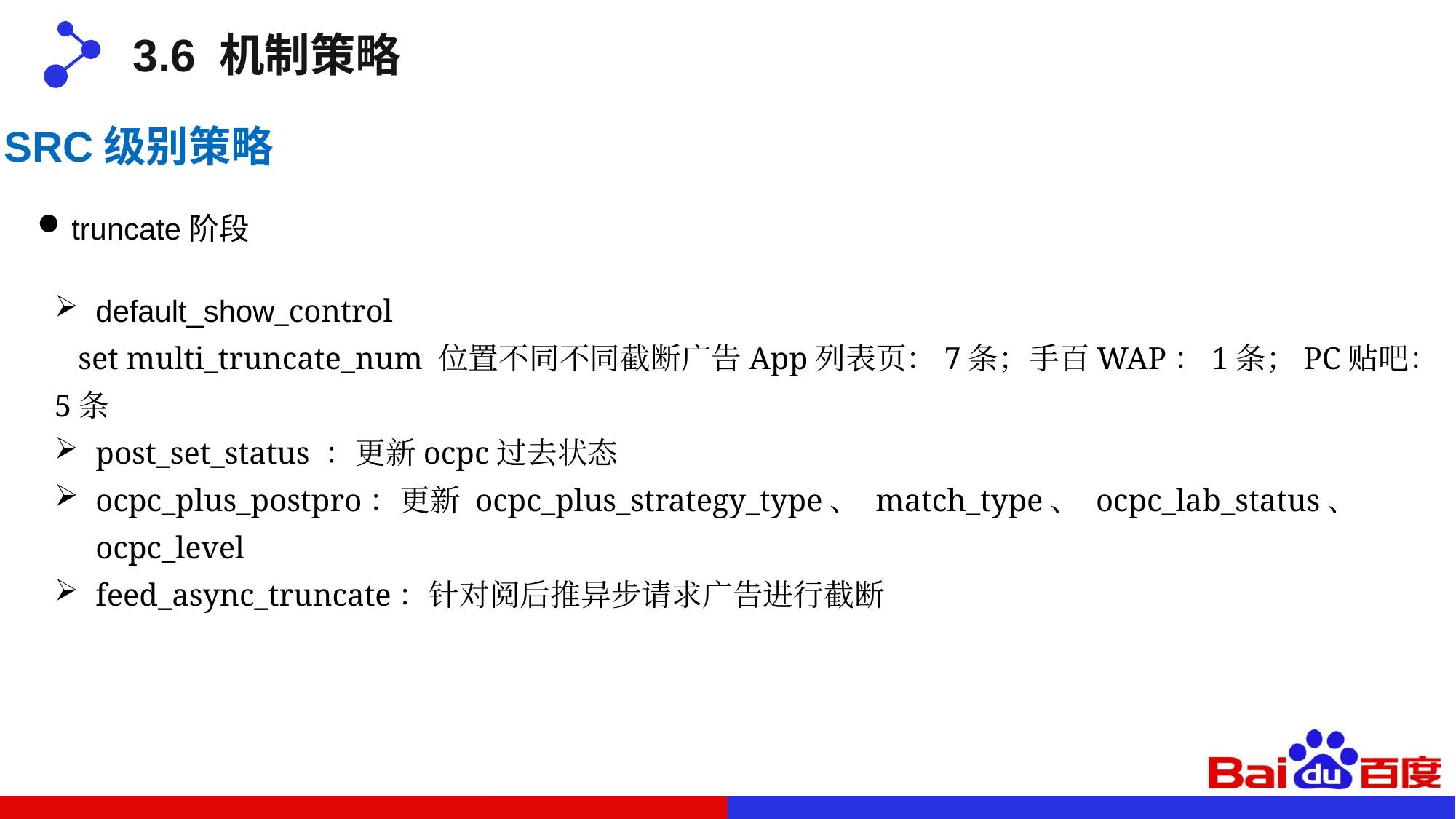

3.6 机制策略
SRC级别策略
truncate阶段
default_show_control
   set multi_truncate_num 位置不同不同截断广告App列表页：7条；手百WAP：1条；PC贴吧：5条
post_set_status ：更新ocpc过去状态
ocpc_plus_postpro：更新 ocpc_plus_strategy_type、 match_type、 ocpc_lab_status、 ocpc_level
feed_async_truncate：针对阅后推异步请求广告进行截断